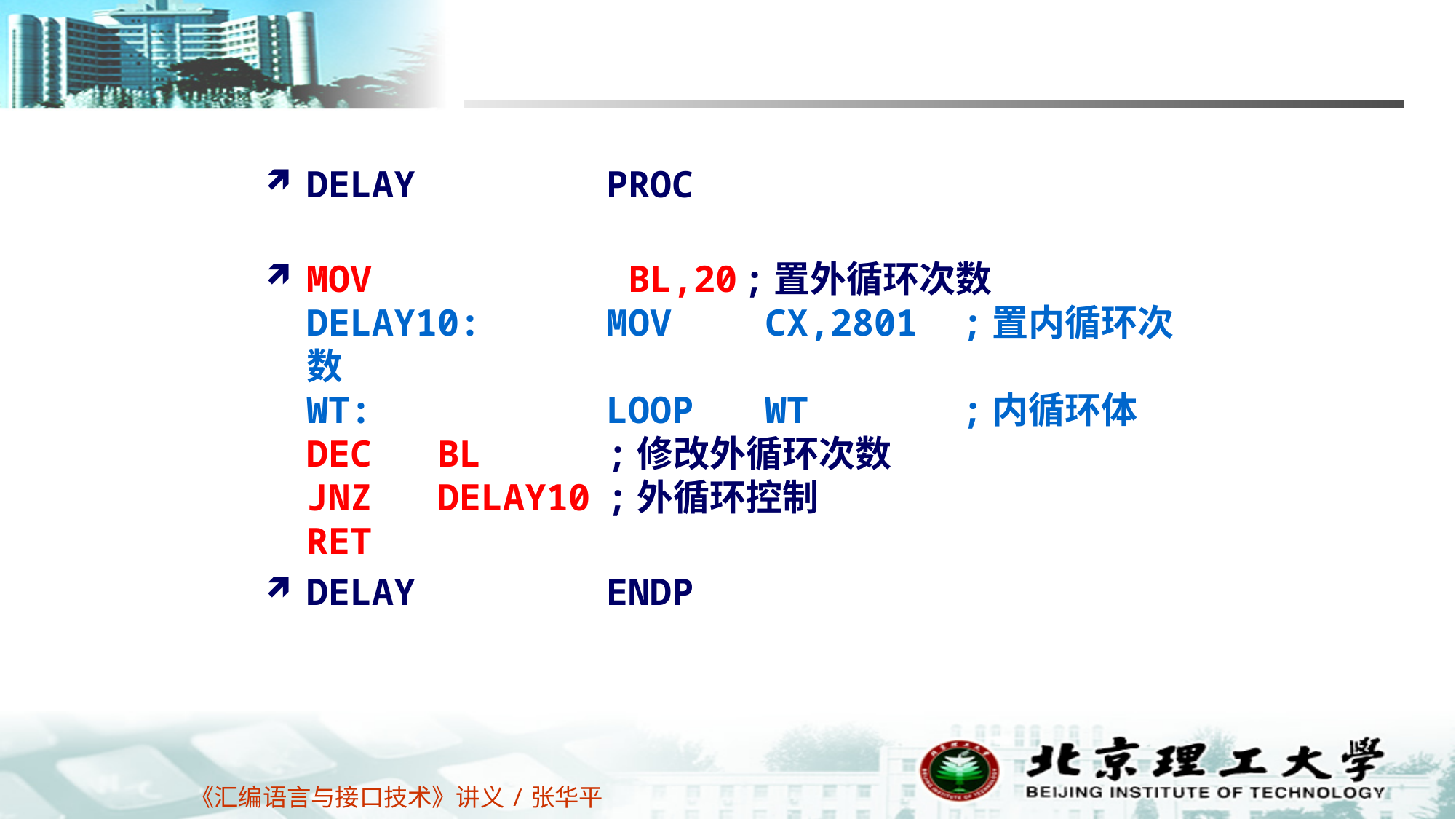

DELAY  	PROC
MOV	 BL,20	;置外循环次数
DELAY10:	MOV 	 CX,2801	;置内循环次数
WT:     	LOOP	 WT		;内循环体
DEC   BL	;修改外循环次数
JNZ   DELAY10	;外循环控制
RET
DELAY  	ENDP